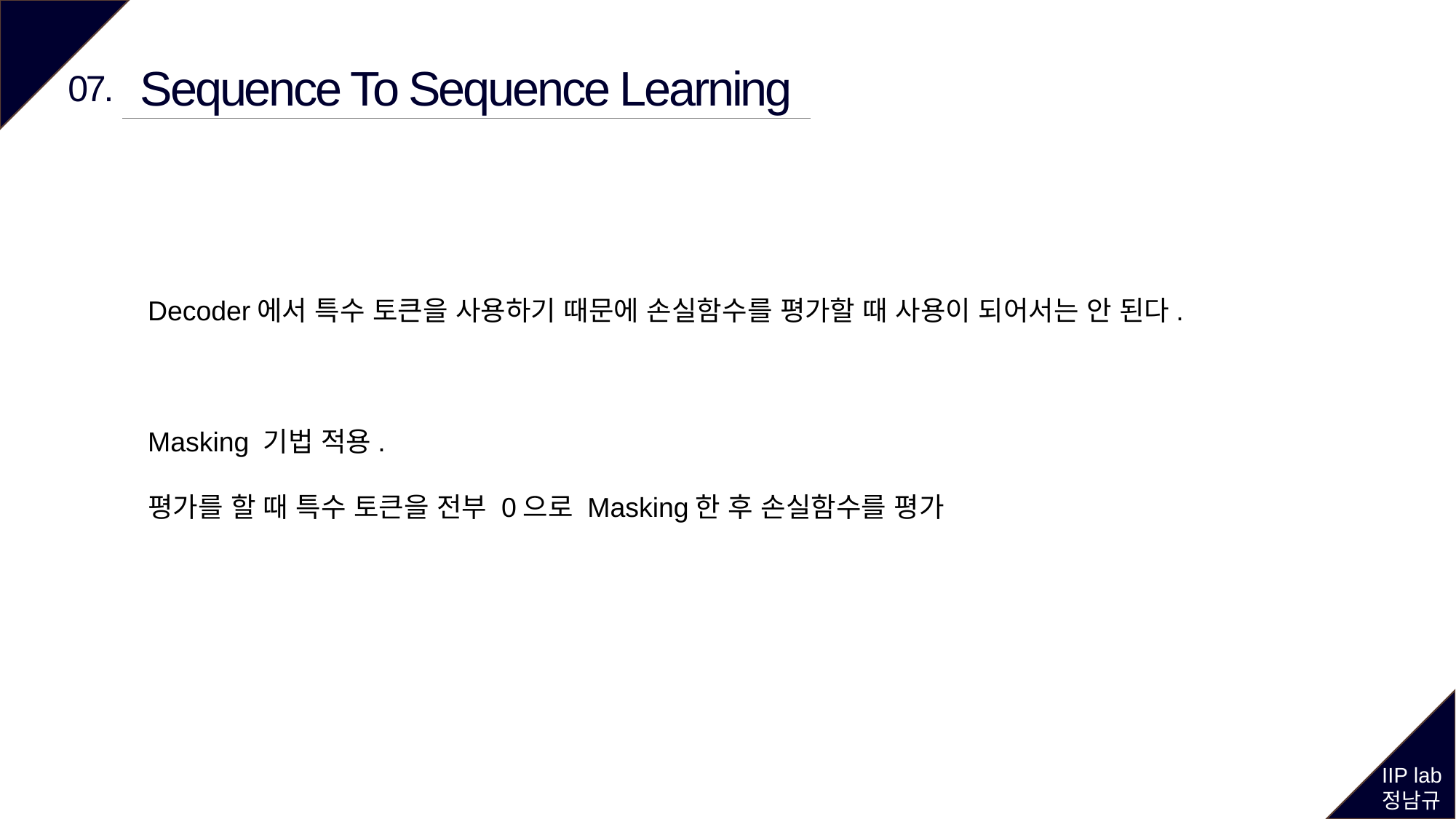

Sequence To Sequence Learning
07.
Decoder에서 특수 토큰을 사용하기 때문에 손실함수를 평가할 때 사용이 되어서는 안 된다.

Masking 기법 적용.

평가를 할 때 특수 토큰을 전부 0으로 Masking한 후 손실함수를 평가
IIP lab
정남규